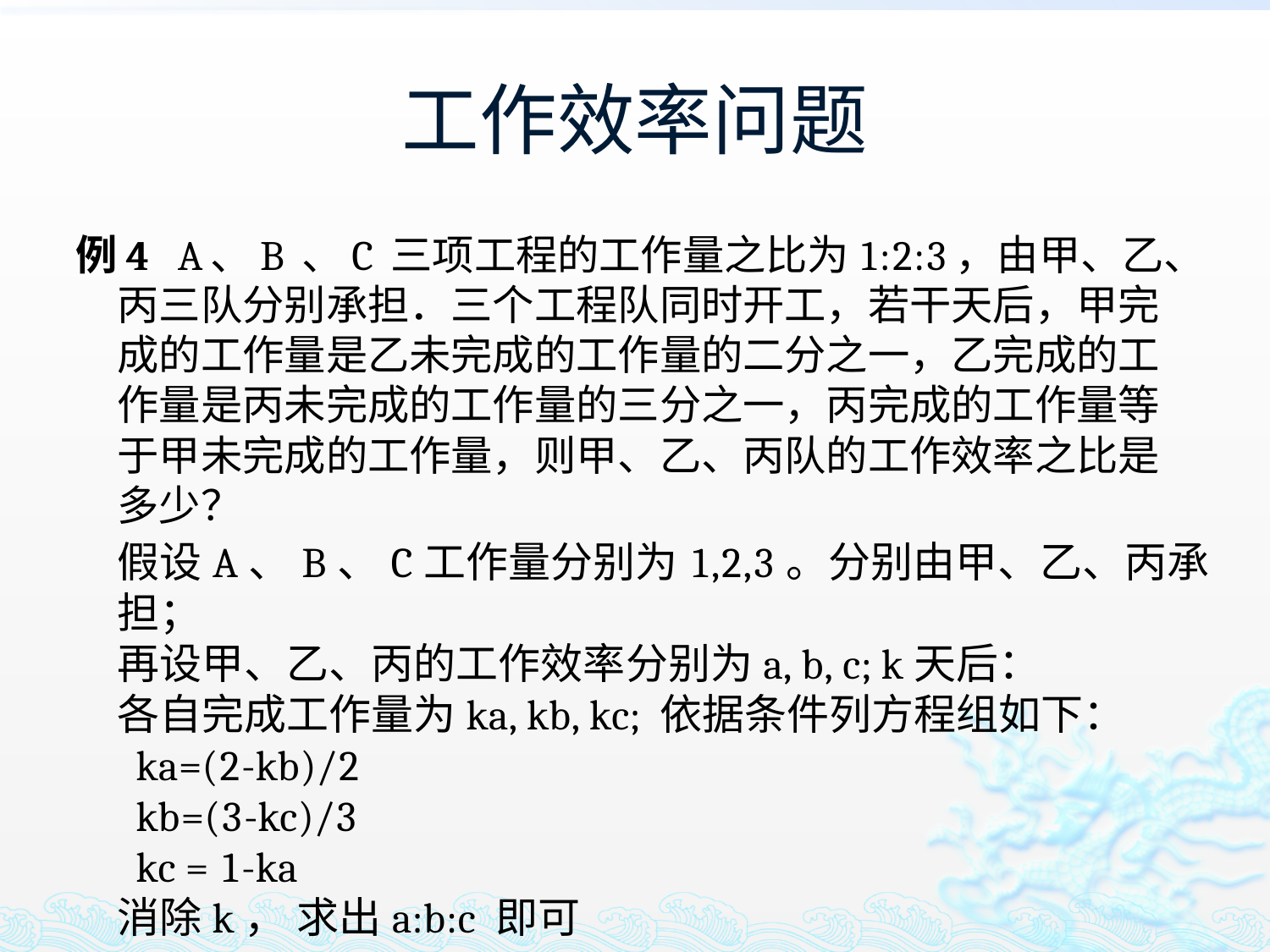

# 工作效率问题
例4   A、B 、C 三项工程的工作量之比为1:2:3，由甲、乙、丙三队分别承担．三个工程队同时开工，若干天后，甲完成的工作量是乙未完成的工作量的二分之一，乙完成的工作量是丙未完成的工作量的三分之一，丙完成的工作量等于甲未完成的工作量，则甲、乙、丙队的工作效率之比是多少？
假设A、B、C工作量分别为1,2,3。分别由甲、乙、丙承担；
再设甲、乙、丙的工作效率分别为a, b, c; k天后：
各自完成工作量为ka, kb, kc; 依据条件列方程组如下：
  ka=(2-kb)/2
  kb=(3-kc)/3
  kc = 1-ka
消除k， 求出a:b:c 即可